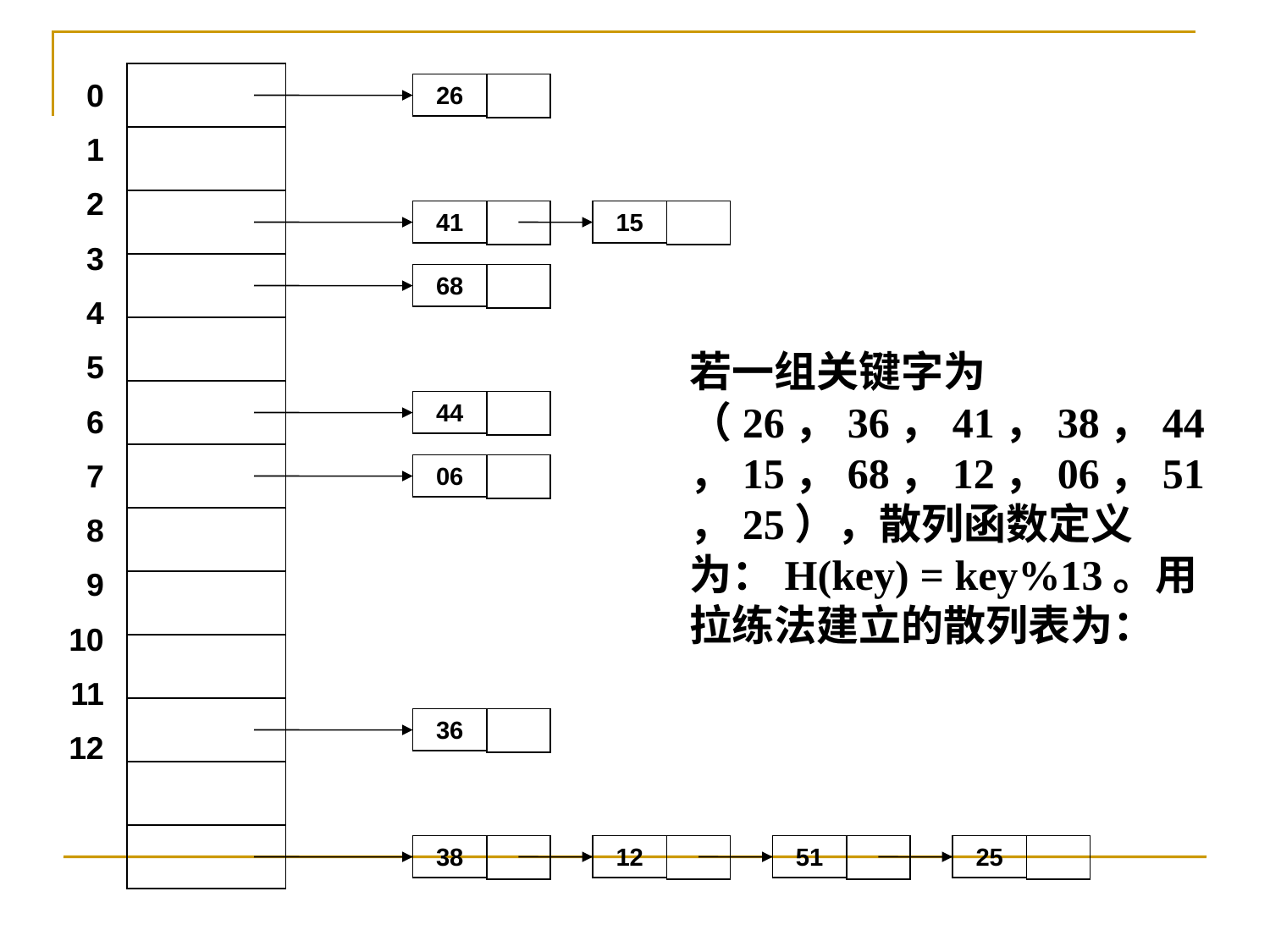

0
1
2
3
4
5
6
7
8
9
10
11
12

26

41

15

68

若一组关键字为（26，36，41，38，44，15，68，12，06，51，25），散列函数定义为：H(key) = key%13。用拉练法建立的散列表为：

44

06

36

38

12

51

25